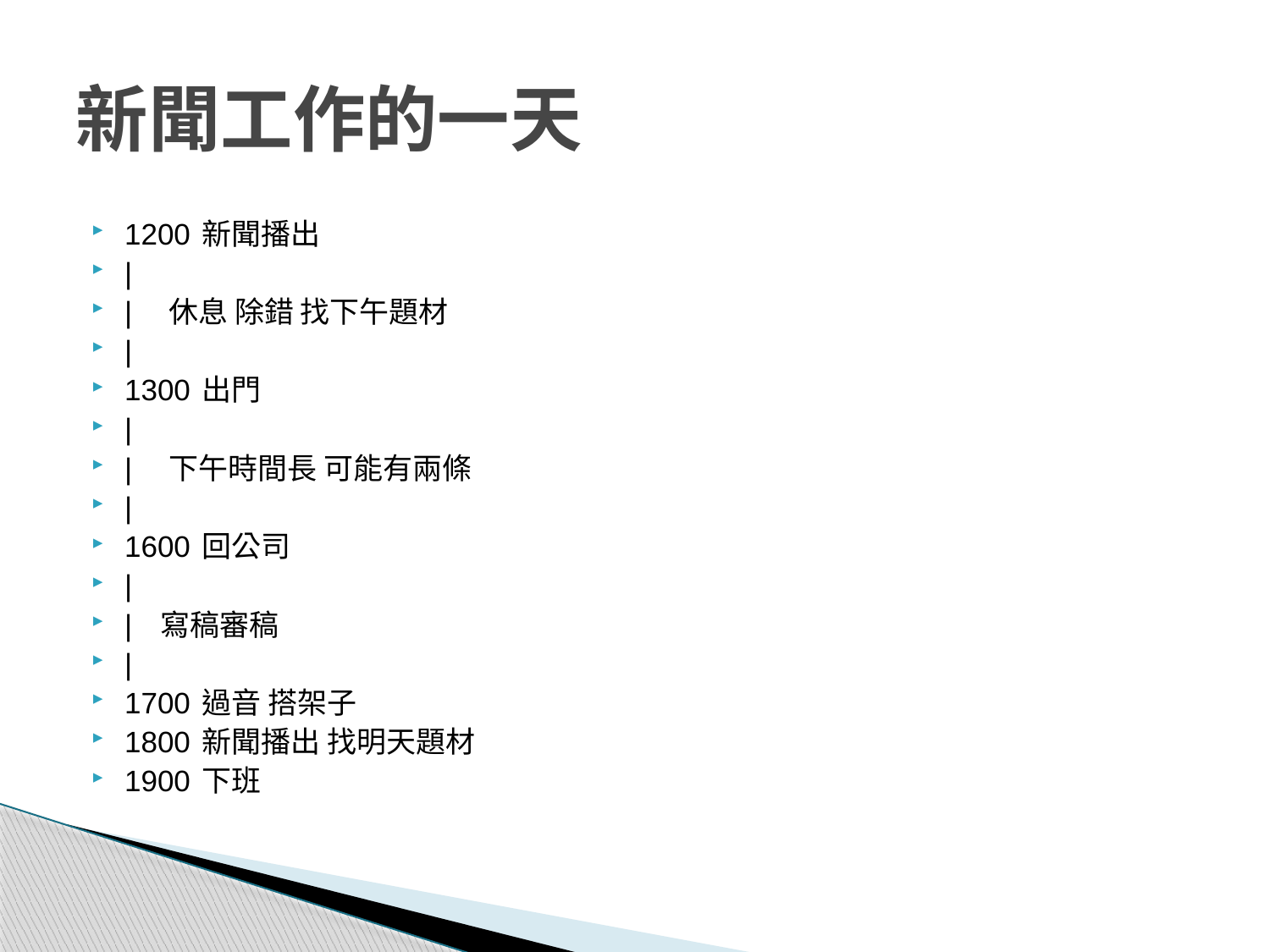

# 新聞工作的一天

1200 新聞播出
|
|    休息 除錯 找下午題材
|
1300 出門
|
|    下午時間長 可能有兩條
|
1600 回公司
|
|   寫稿審稿
|
1700 過音 搭架子
1800 新聞播出 找明天題材
1900 下班